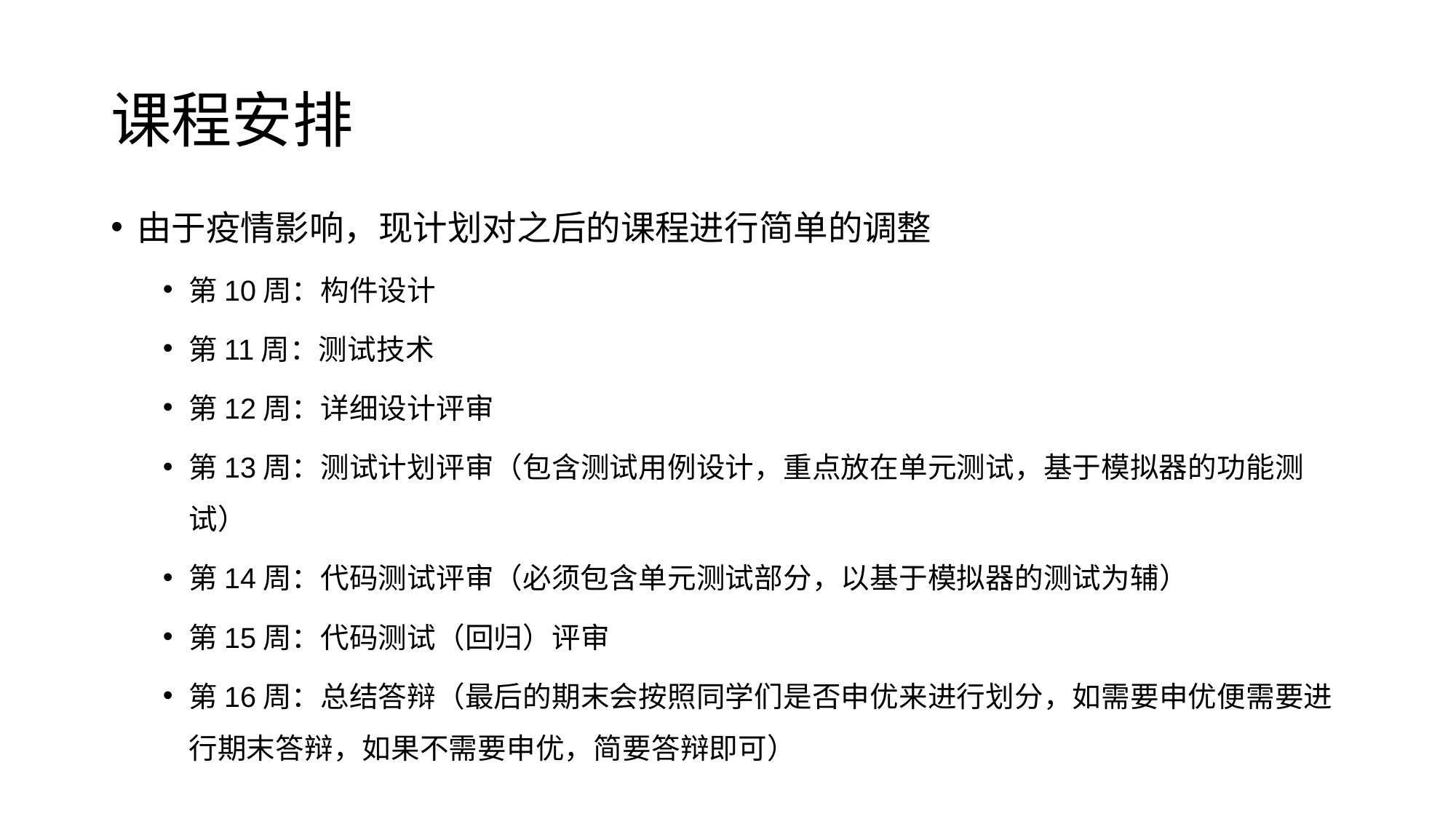

# 课程安排
由于疫情影响，现计划对之后的课程进行简单的调整
第10周：构件设计
第11周：测试技术
第12周：详细设计评审
第13周：测试计划评审（包含测试用例设计，重点放在单元测试，基于模拟器的功能测试）
第14周：代码测试评审（必须包含单元测试部分，以基于模拟器的测试为辅）
第15周：代码测试（回归）评审
第16周：总结答辩（最后的期末会按照同学们是否申优来进行划分，如需要申优便需要进行期末答辩，如果不需要申优，简要答辩即可）